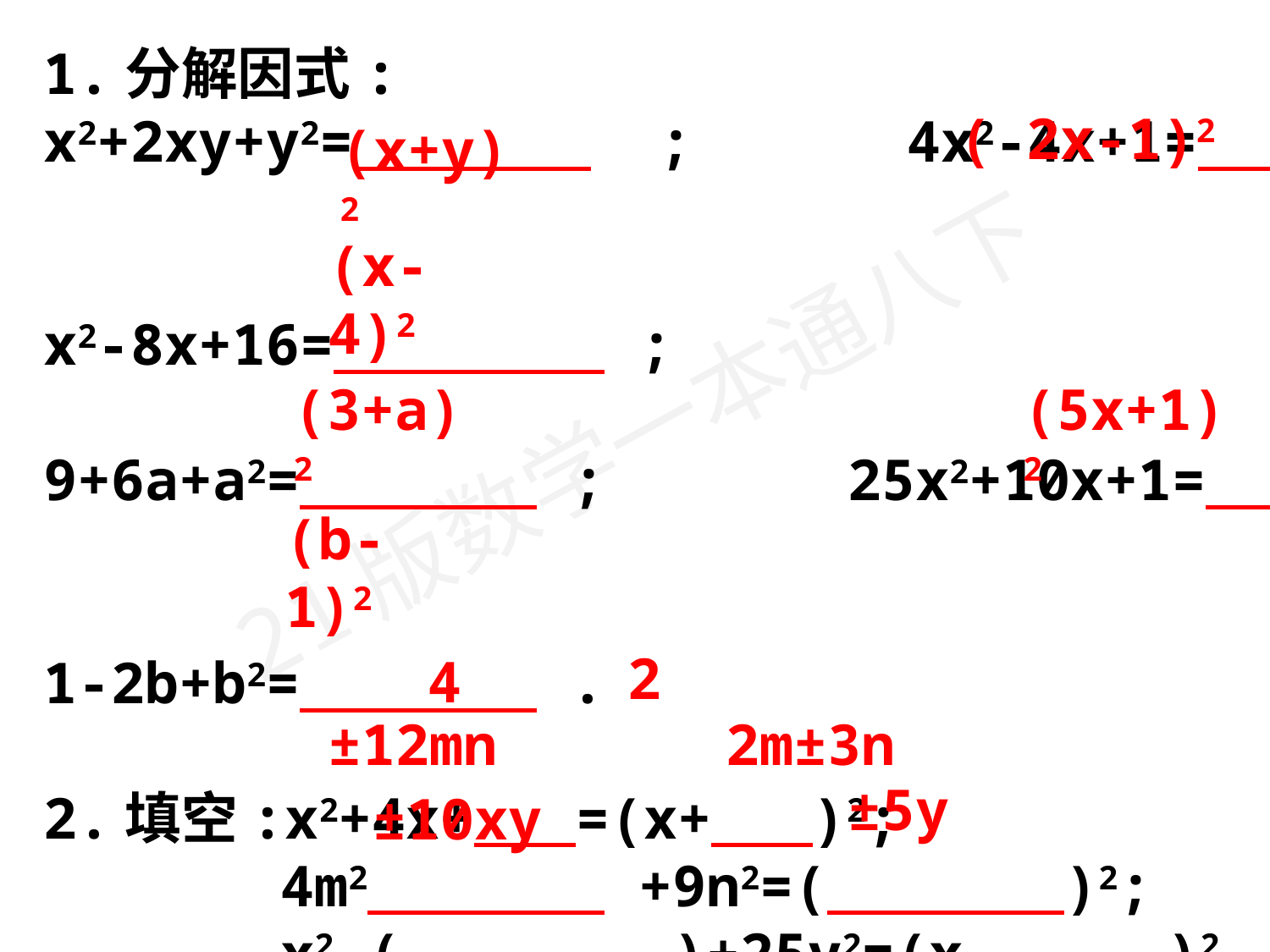

1.分解因式:
x2+2xy+y2=         ;	   4x2-4x+1=

x2-8x+16=         ;

9+6a+a2=        ; 	     25x2+10x+1=

1-2b+b2=        .

2.填空:x2+4x+   =(x+   )2;
       4m2        +9n2=(       )2;
       x2-(        )+25y2=(x      )2.
( 2x-1)2
(x+y)2
(x-4)2
(5x+1)2
(3+a)2
(b-1)2
2
4
2m±3n
±12mn
±5y
±10xy